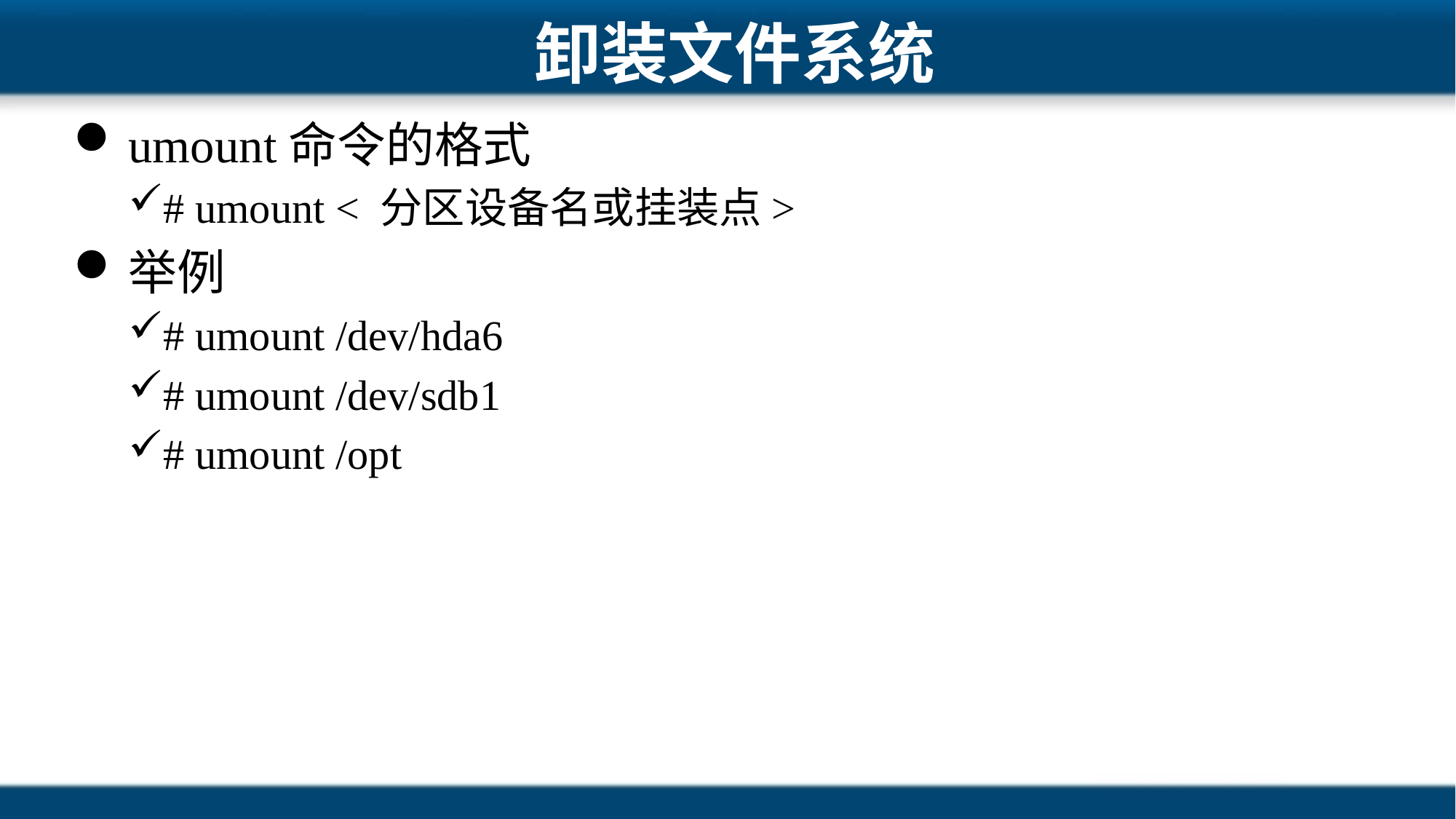

# 卸装文件系统
umount命令的格式
# umount < 分区设备名或挂装点>
举例
# umount /dev/hda6
# umount /dev/sdb1
# umount /opt